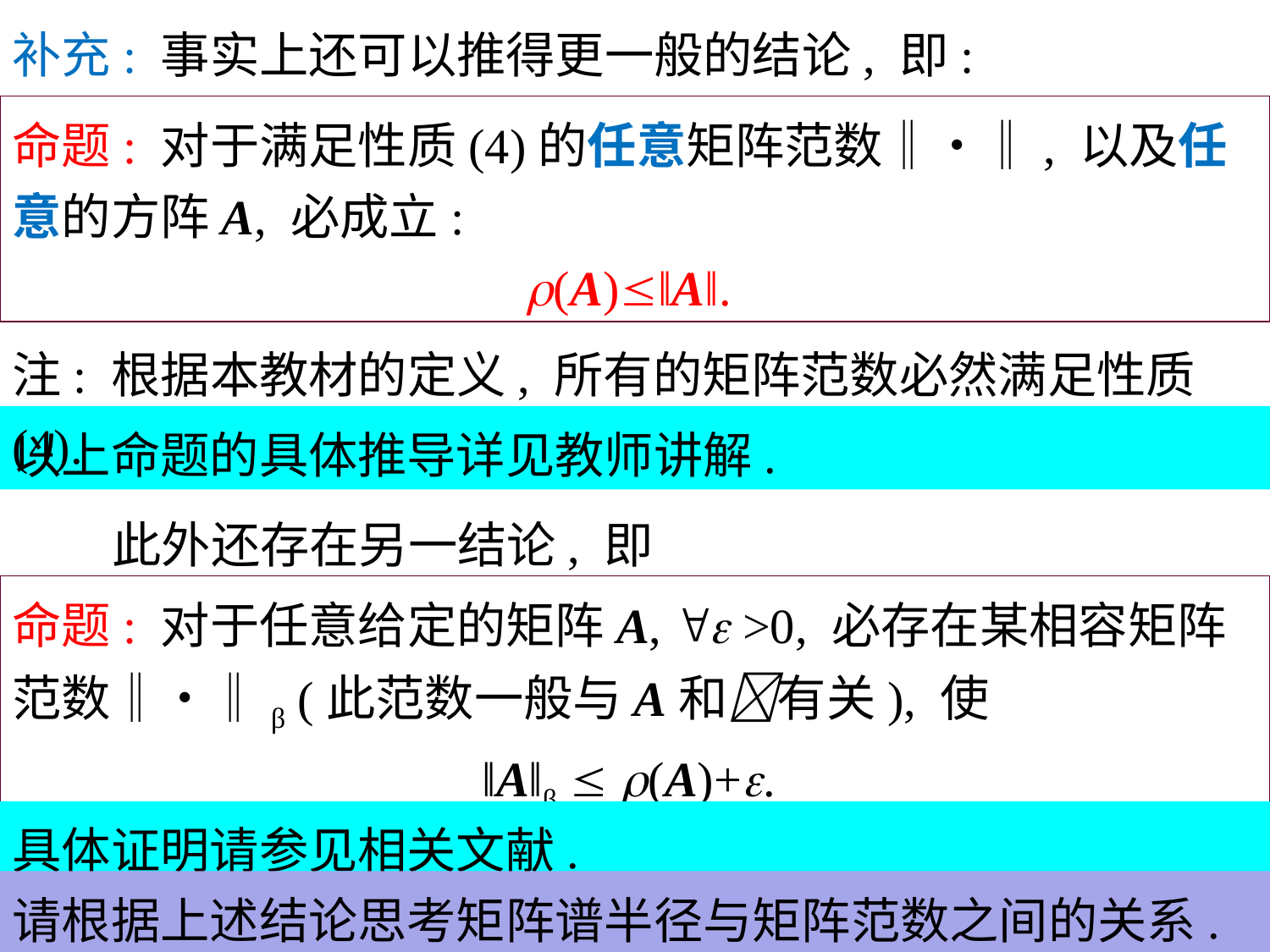

补充: 事实上还可以推得更一般的结论, 即:
命题: 对于满足性质(4)的任意矩阵范数‖•‖, 以及任意的方阵A, 必成立:
ρ(A)≤‖A‖.
注: 根据本教材的定义, 所有的矩阵范数必然满足性质(4).
以上命题的具体推导详见教师讲解.
        此外还存在另一结论, 即
命题: 对于任意给定的矩阵A, ∀ε >0, 必存在某相容矩阵范数‖•‖β (此范数一般与A和ε有关), 使
‖A‖β ≤ ρ(A)+ε.

具体证明请参见相关文献.
请根据上述结论思考矩阵谱半径与矩阵范数之间的关系.